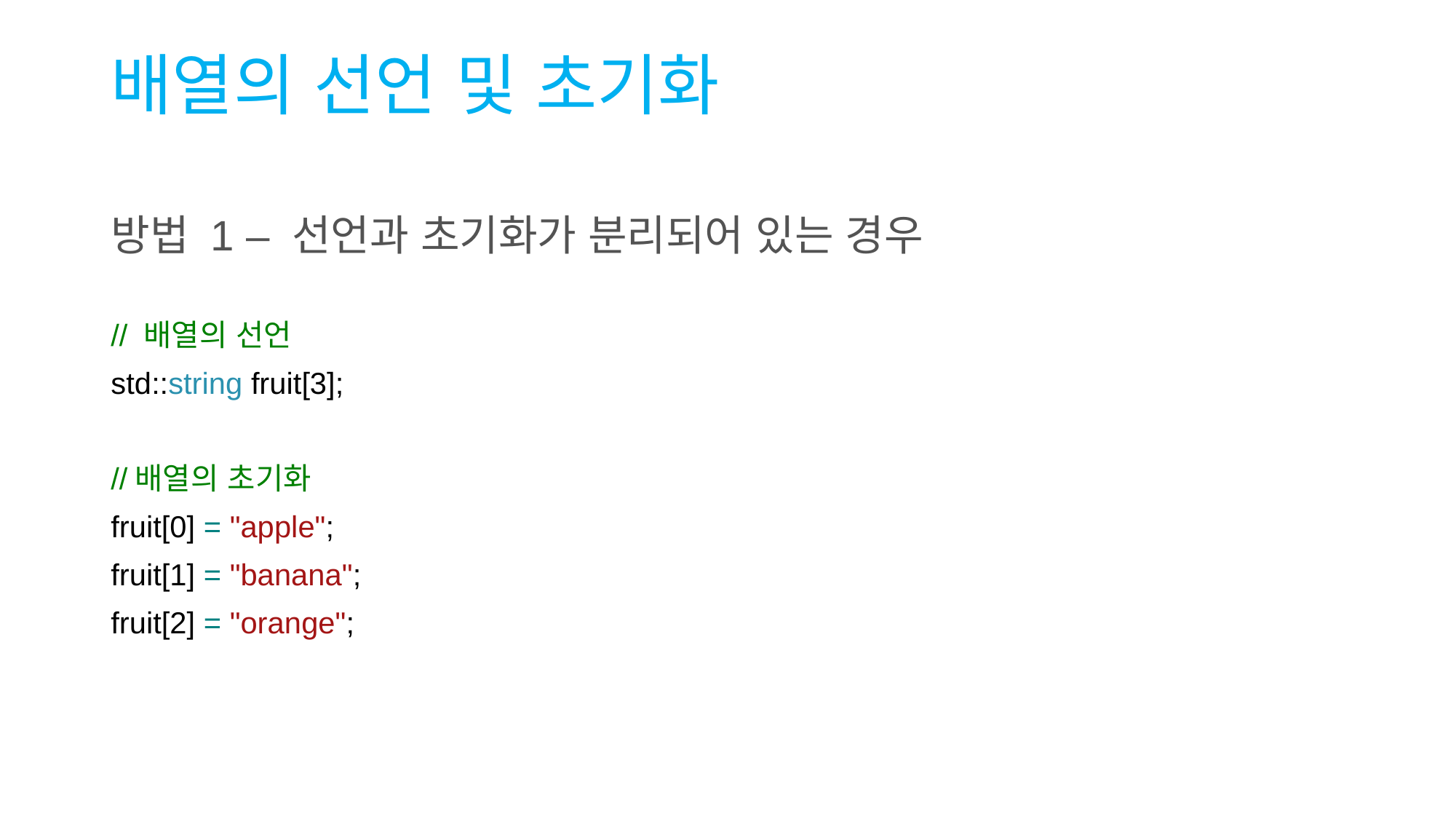

# 배열의 선언 및 초기화
방법 1 – 선언과 초기화가 분리되어 있는 경우

// 배열의 선언
std::string fruit[3];

//배열의 초기화
fruit[0] = "apple";
fruit[1] = "banana";
fruit[2] = "orange";